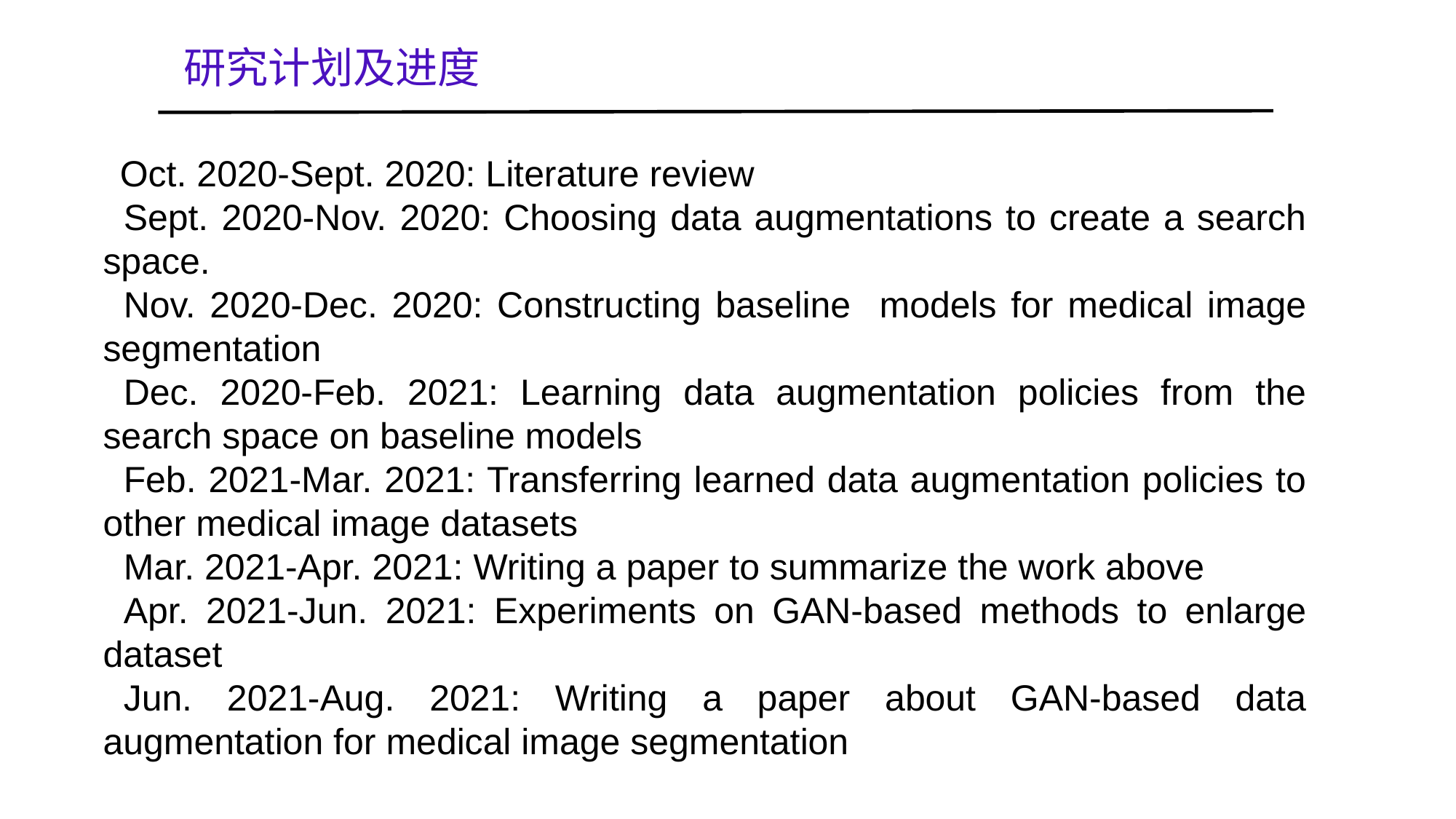

研究计划及进度
Oct. 2020-Sept. 2020: Literature review
­Sept. 2020-Nov. 2020: Choosing data augmentations to create a search space.
Nov. 2020-Dec. 2020: Constructing baseline  models for medical image segmentation
Dec. 2020-Feb. 2021: Learning data augmentation policies from the search space on baseline models
Feb. 2021-Mar. 2021: Transferring learned data augmentation policies to other medical image datasets
Mar. 2021-Apr. 2021: Writing a paper to summarize the work above
Apr. 2021-Jun. 2021: Experiments on GAN-based methods to enlarge dataset
Jun. 2021-Aug. 2021: Writing a paper about GAN-based data augmentation for medical image segmentation